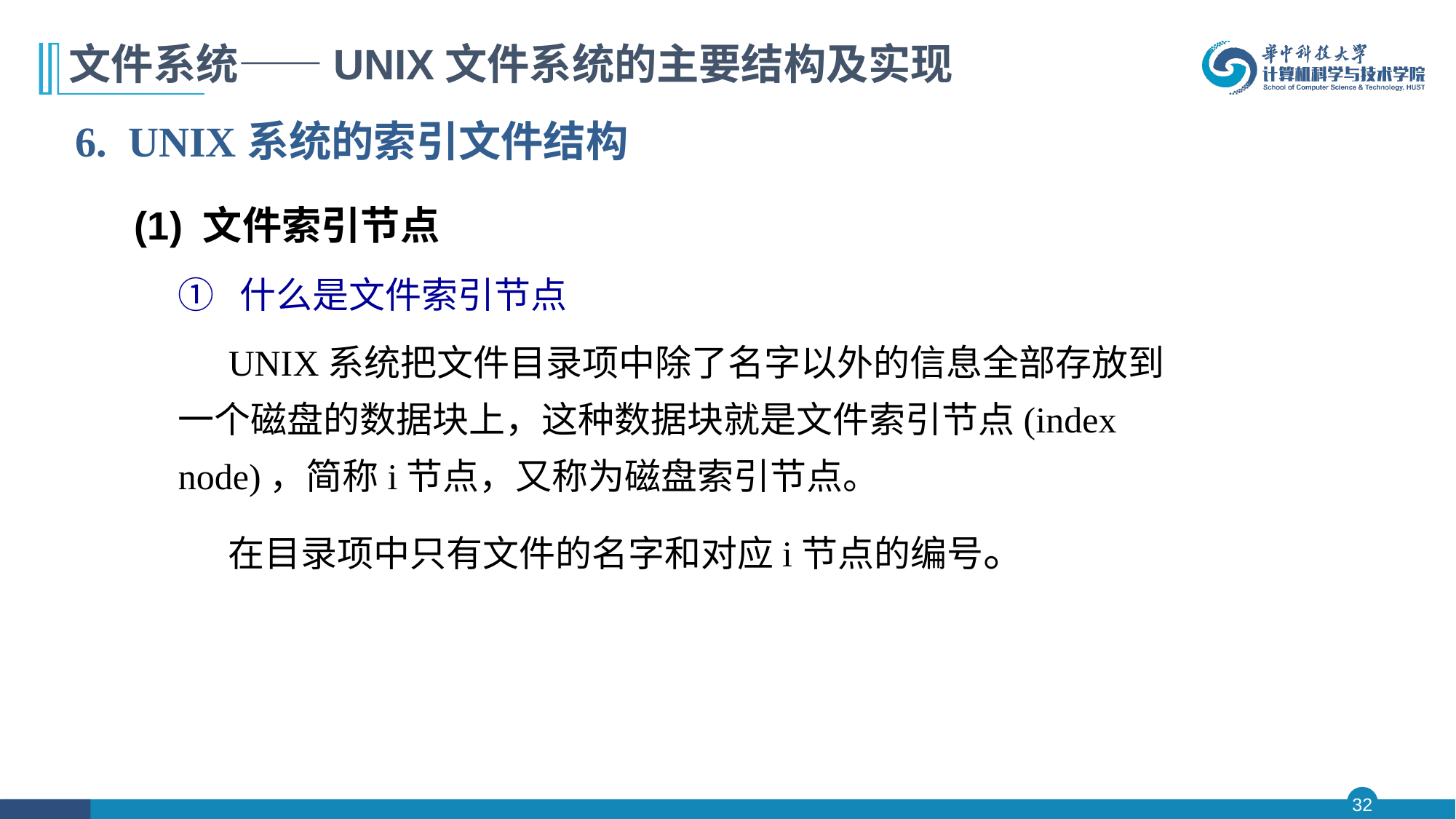

# 文件系统——UNIX文件系统的主要结构及实现
6.  UNIX系统的索引文件结构
      (1) 文件索引节点
	①  什么是文件索引节点
          UNIX系统把文件目录项中除了名字以外的信息全部存放到一个磁盘的数据块上，这种数据块就是文件索引节点(index node)，简称i节点，又称为磁盘索引节点。
          在目录项中只有文件的名字和对应i节点的编号。